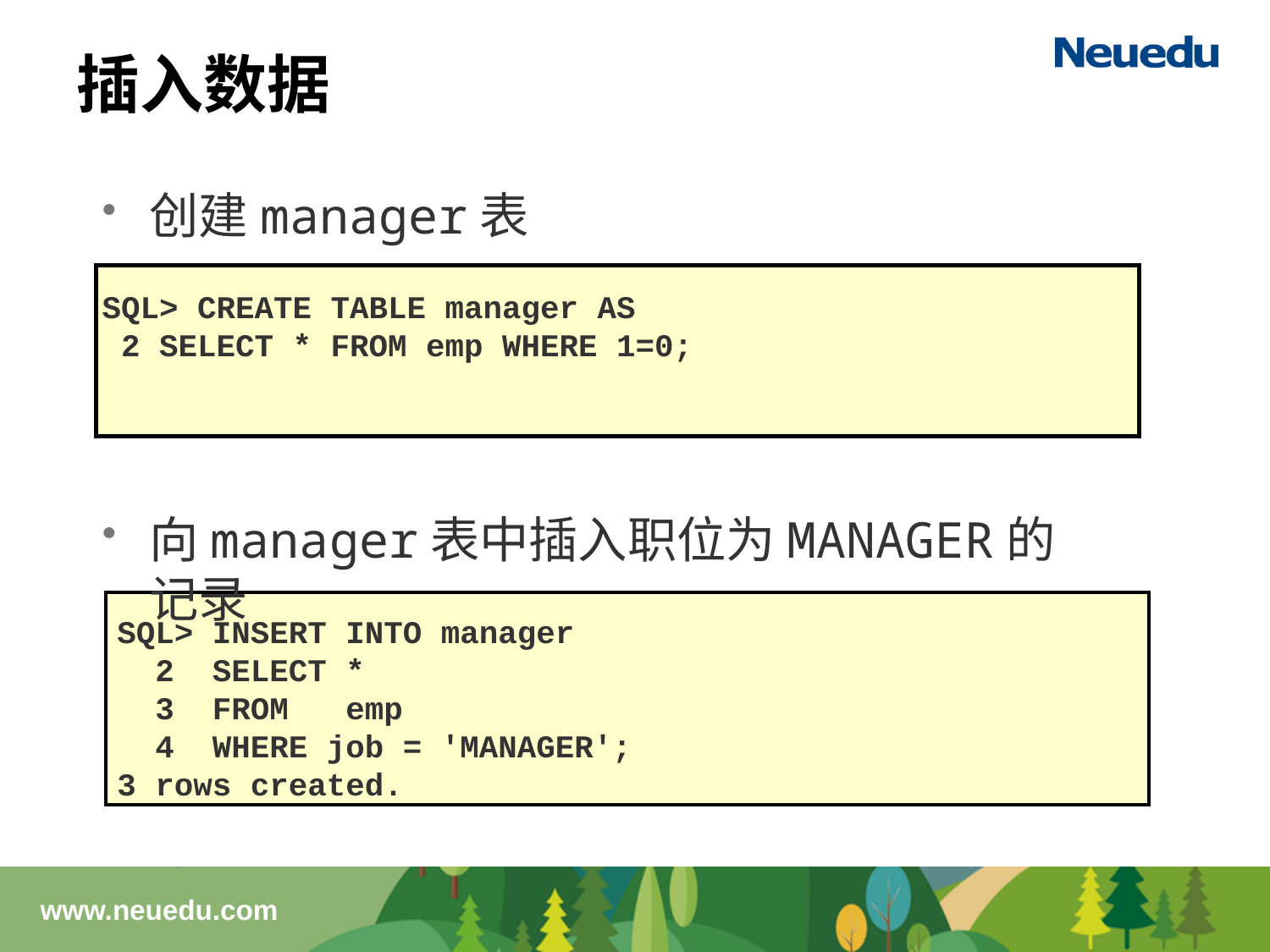

# 插入数据
创建manager表
SQL> CREATE TABLE manager AS
 2 SELECT * FROM emp WHERE 1=0;

向manager表中插入职位为MANAGER的记录
SQL> INSERT INTO manager
  2  SELECT *
  3  FROM   emp
  4  WHERE job = 'MANAGER';
3 rows created.